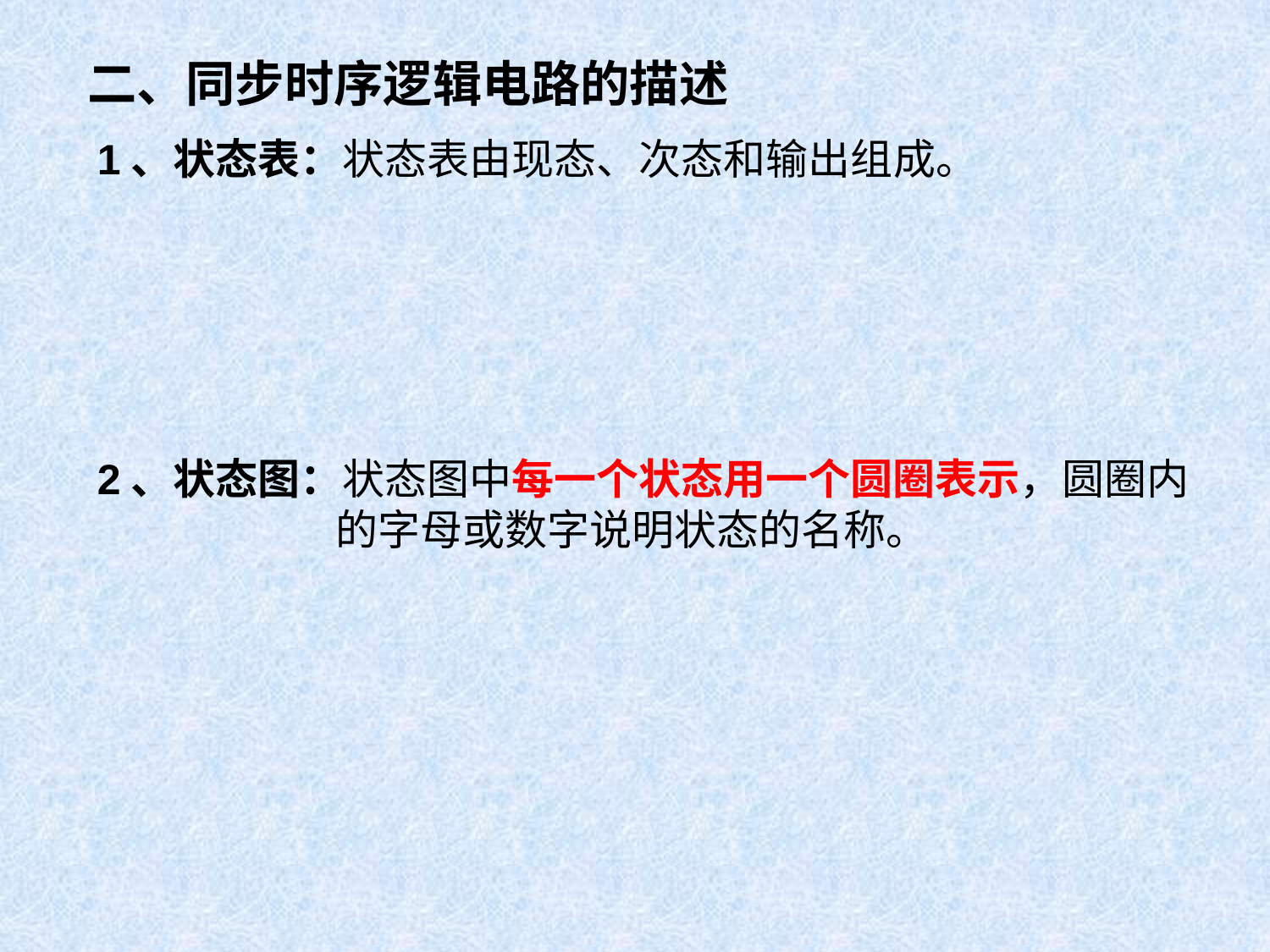

二、同步时序逻辑电路的描述
1、状态表：状态表由现态、次态和输出组成。

2、状态图：状态图中每一个状态用一个圆圈表示，圆圈内的字母或数字说明状态的名称。